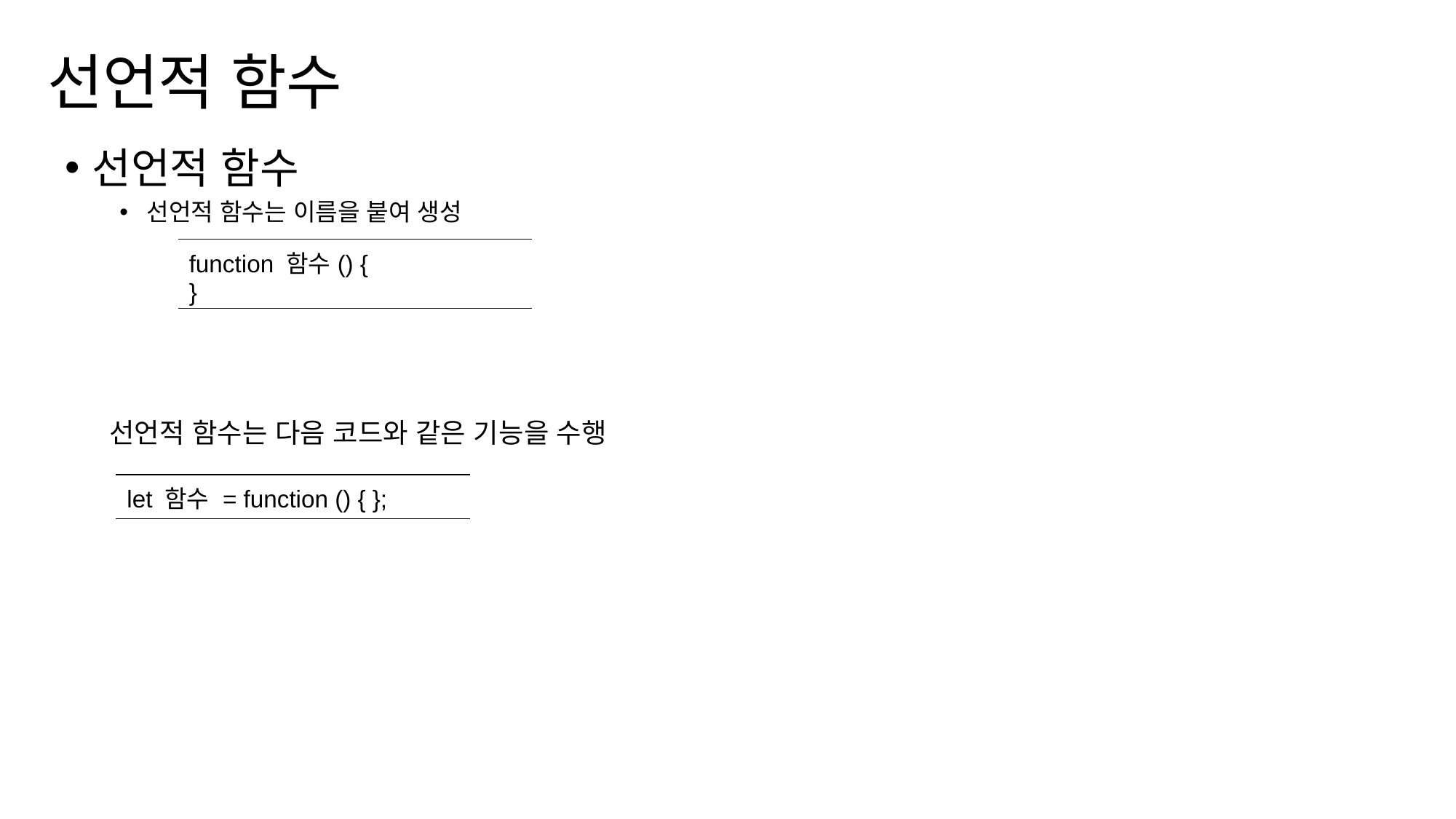

선언적 함수
선언적 함수
선언적 함수는 이름을 붙여 생성
| function 함수() { } |
| --- |
선언적 함수는 다음 코드와 같은 기능을 수행
| let 함수 = function () { }; |
| --- |